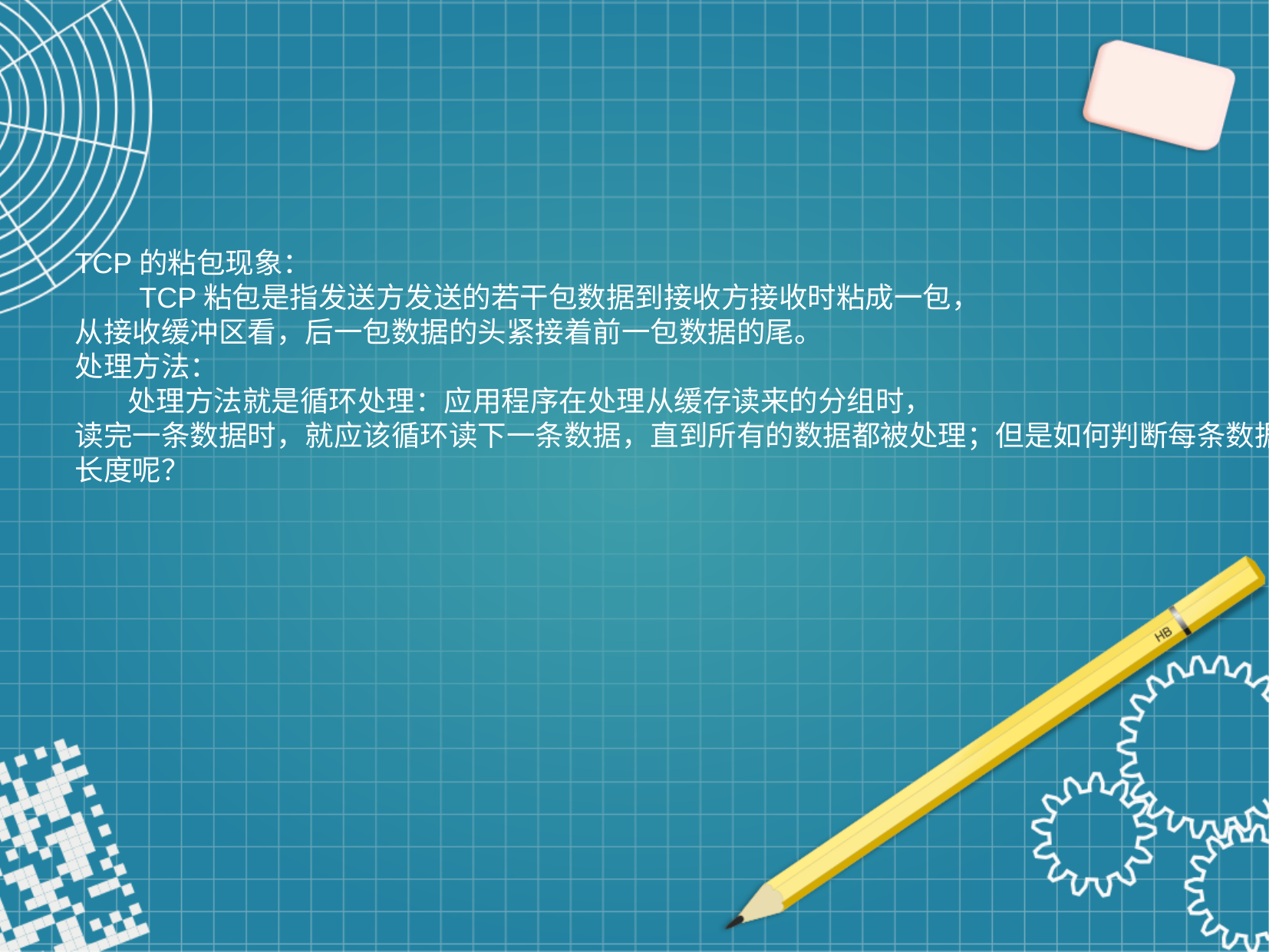

TCP的粘包现象：
        TCP粘包是指发送方发送的若干包数据到接收方接收时粘成一包，
从接收缓冲区看，后一包数据的头紧接着前一包数据的尾。
处理方法：
       处理方法就是循环处理：应用程序在处理从缓存读来的分组时，
读完一条数据时，就应该循环读下一条数据，直到所有的数据都被处理；但是如何判断每条数据的长度呢？